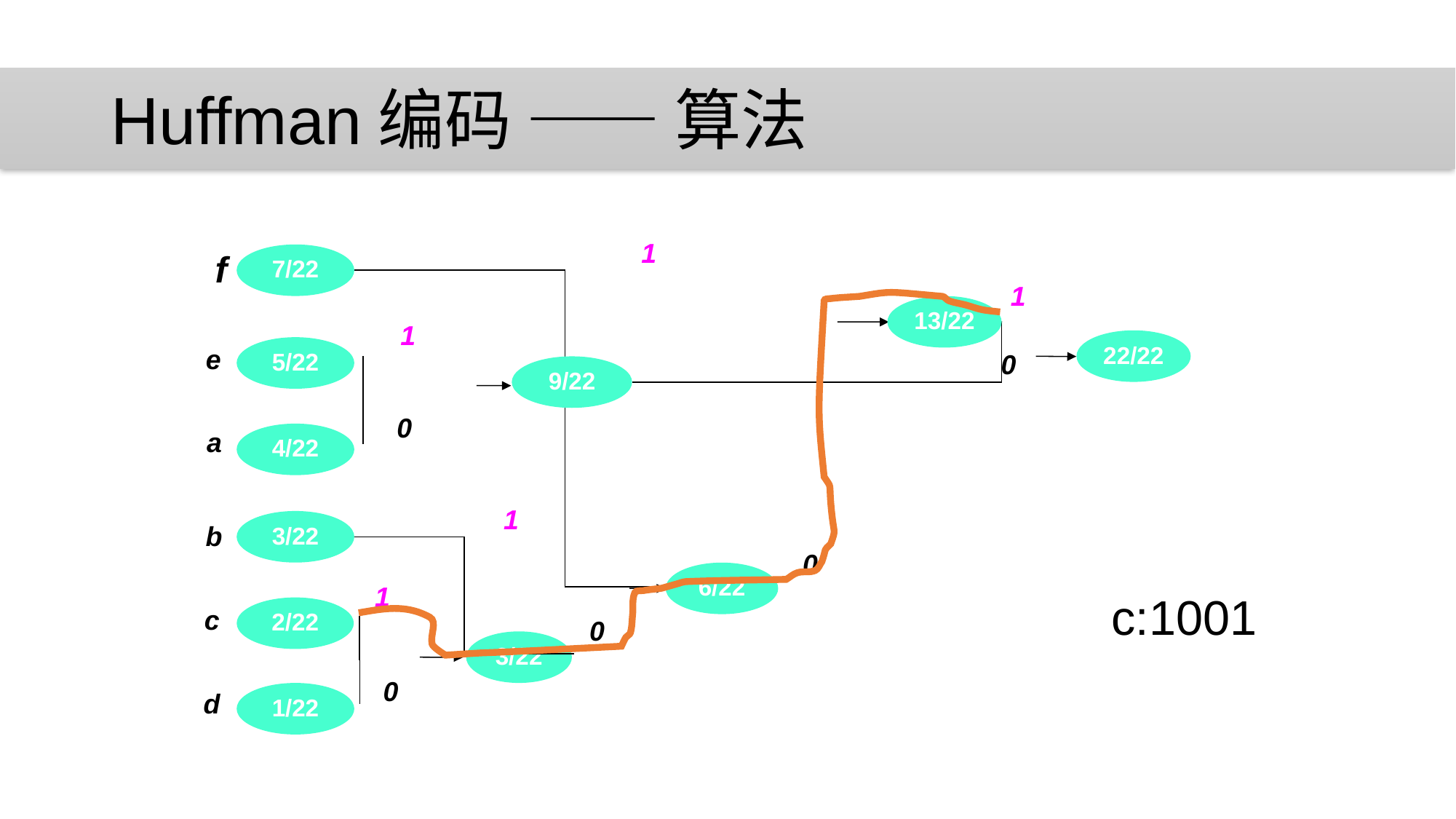

# Huffman编码 —— 算法

7/22
1
f
1
13/22

1
22/22
5/22
e
9/22
0

0
a
4/22
3/22
1
b
0
6/22
1

2/22
c
0
3/22

1/22
0
d

c:1001